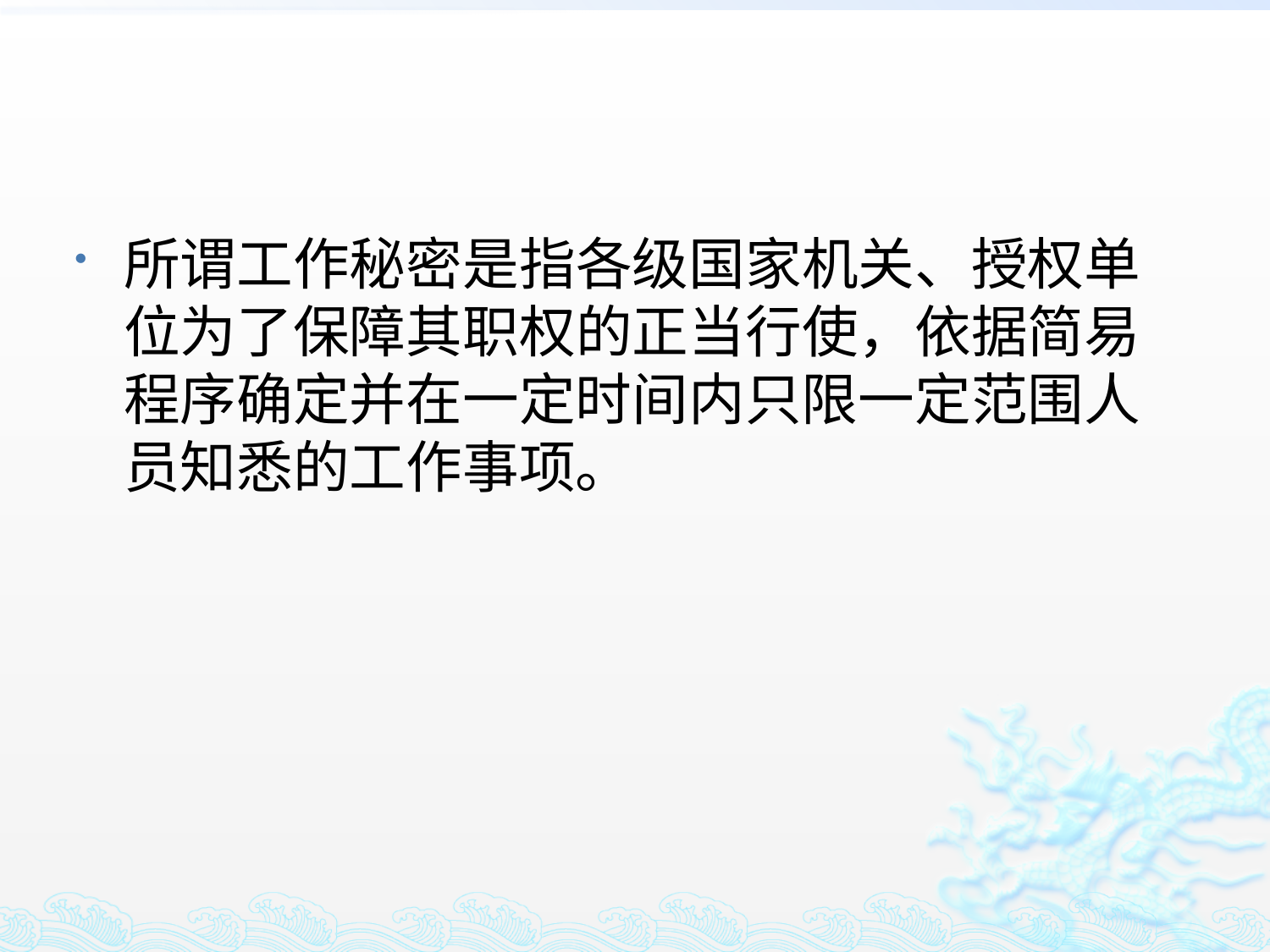

#
所谓工作秘密是指各级国家机关、授权单位为了保障其职权的正当行使，依据简易程序确定并在一定时间内只限一定范围人员知悉的工作事项。